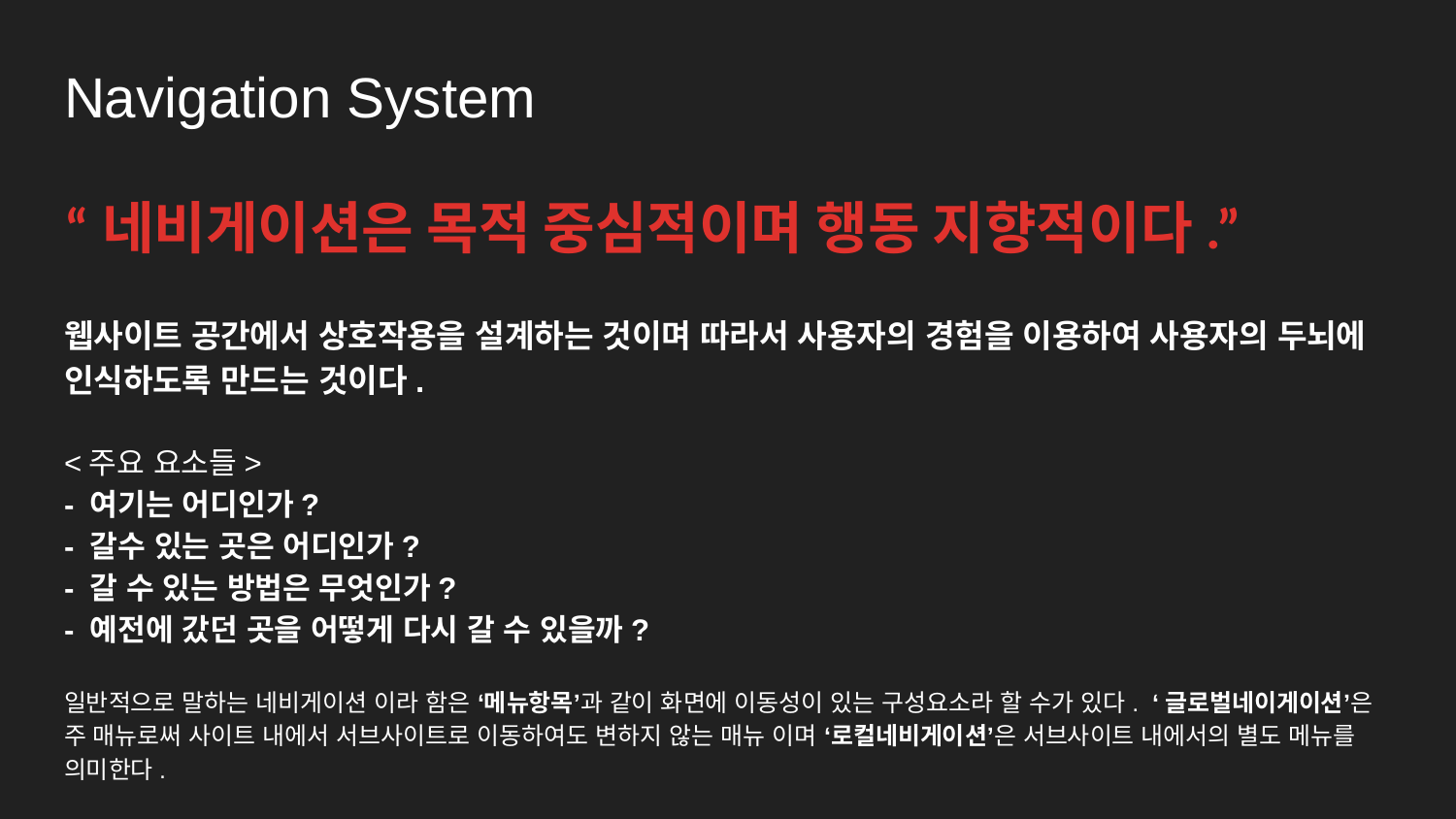

# Navigation System
“네비게이션은 목적 중심적이며 행동 지향적이다.”

웹사이트 공간에서 상호작용을 설계하는 것이며 따라서 사용자의 경험을 이용하여 사용자의 두뇌에 인식하도록 만드는 것이다.

<주요 요소들>
- 여기는 어디인가?
- 갈수 있는 곳은 어디인가?
- 갈 수 있는 방법은 무엇인가?
- 예전에 갔던 곳을 어떻게 다시 갈 수 있을까?

일반적으로 말하는 네비게이션 이라 함은 ‘메뉴항목’과 같이 화면에 이동성이 있는 구성요소라 할 수가 있다.  ‘글로벌네이게이션’은 주 매뉴로써 사이트 내에서 서브사이트로 이동하여도 변하지 않는 매뉴 이며 ‘로컬네비게이션’은 서브사이트 내에서의 별도 메뉴를 의미한다.